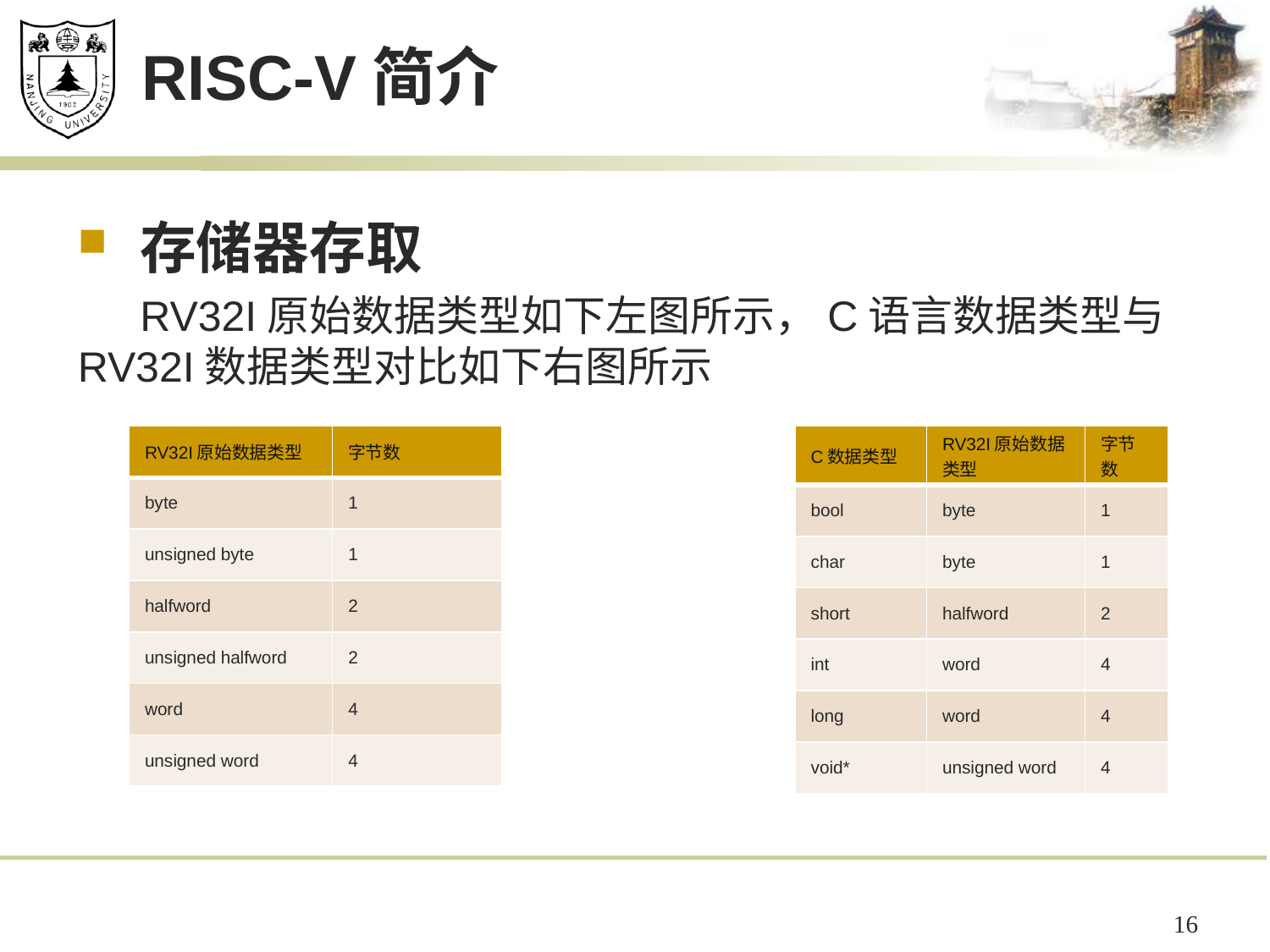

# RISC-V简介
存储器存取
       RV32I原始数据类型如下左图所示，C语言数据类型与RV32I数据类型对比如下右图所示
| RV32I原始数据类型 | 字节数 |
| --- | --- |
| byte | 1 |
| unsigned byte | 1 |
| halfword | 2 |
| unsigned halfword | 2 |
| word | 4 |
| unsigned word | 4 |
| C数据类型 | RV32I原始数据类型 | 字节数 |
| --- | --- | --- |
| bool | byte | 1 |
| char | byte | 1 |
| short | halfword | 2 |
| int | word | 4 |
| long | word | 4 |
| void\* | unsigned word | 4 |